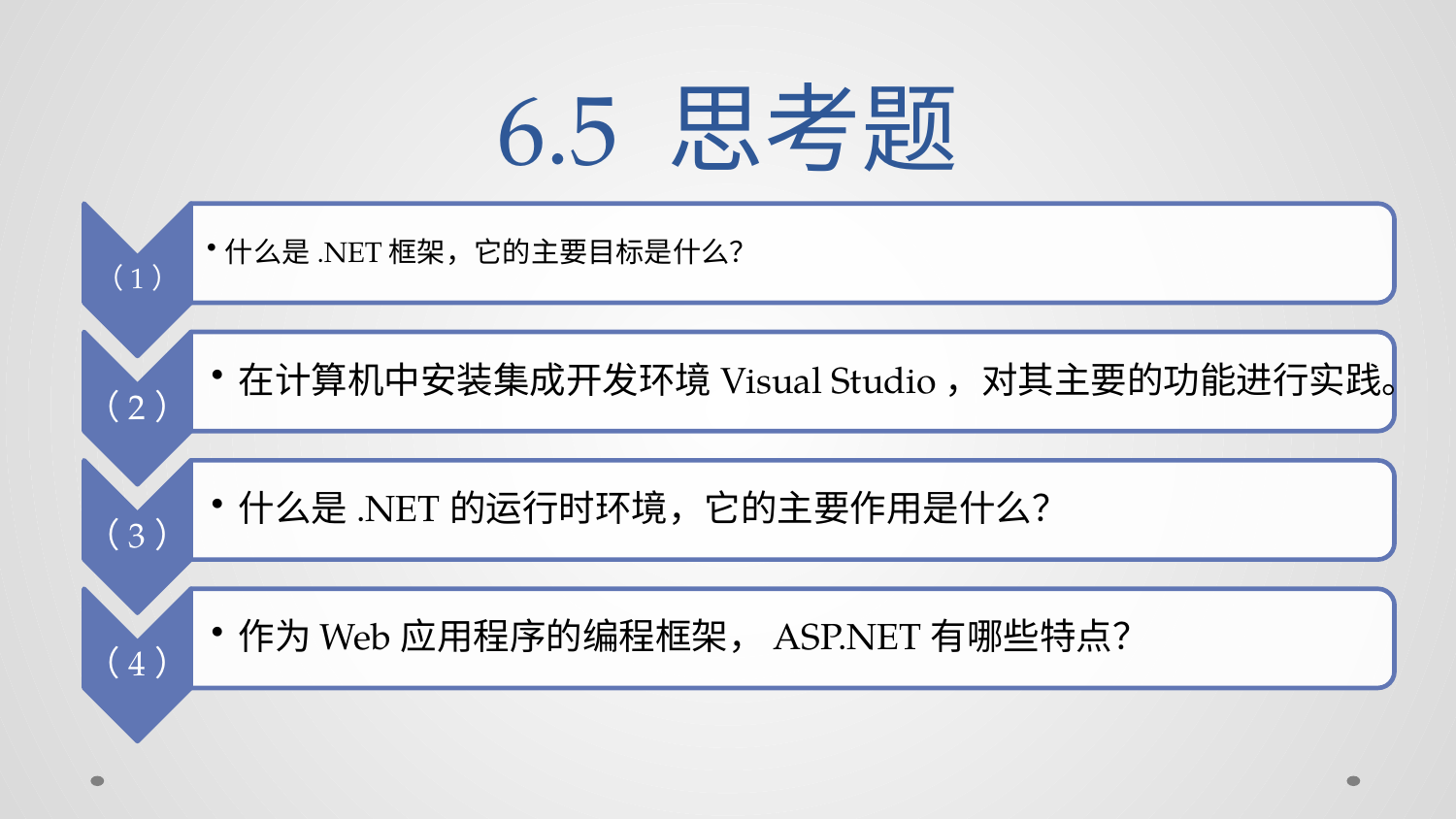

# 6.5 思考题
（1）
什么是.NET框架，它的主要目标是什么？
（2）
在计算机中安装集成开发环境Visual Studio，对其主要的功能进行实践。
（3）
什么是.NET的运行时环境，它的主要作用是什么？
（4）
作为Web应用程序的编程框架，ASP.NET有哪些特点？